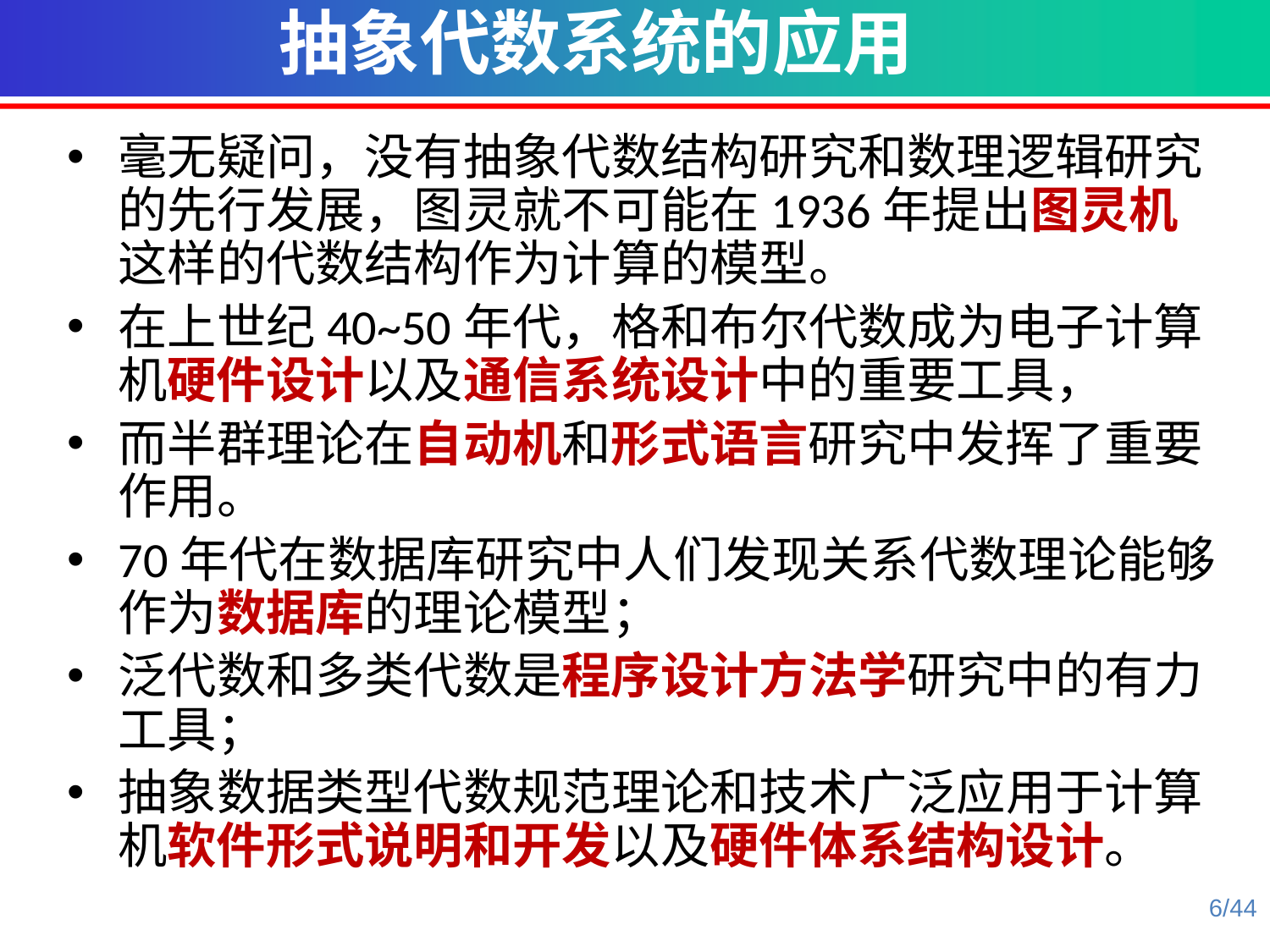

抽象代数系统的应用
毫无疑问，没有抽象代数结构研究和数理逻辑研究的先行发展，图灵就不可能在1936年提出图灵机这样的代数结构作为计算的模型。
在上世纪40~50年代，格和布尔代数成为电子计算机硬件设计以及通信系统设计中的重要工具，
而半群理论在自动机和形式语言研究中发挥了重要作用。
70年代在数据库研究中人们发现关系代数理论能够作为数据库的理论模型；
泛代数和多类代数是程序设计方法学研究中的有力工具；
抽象数据类型代数规范理论和技术广泛应用于计算机软件形式说明和开发以及硬件体系结构设计。
6/44